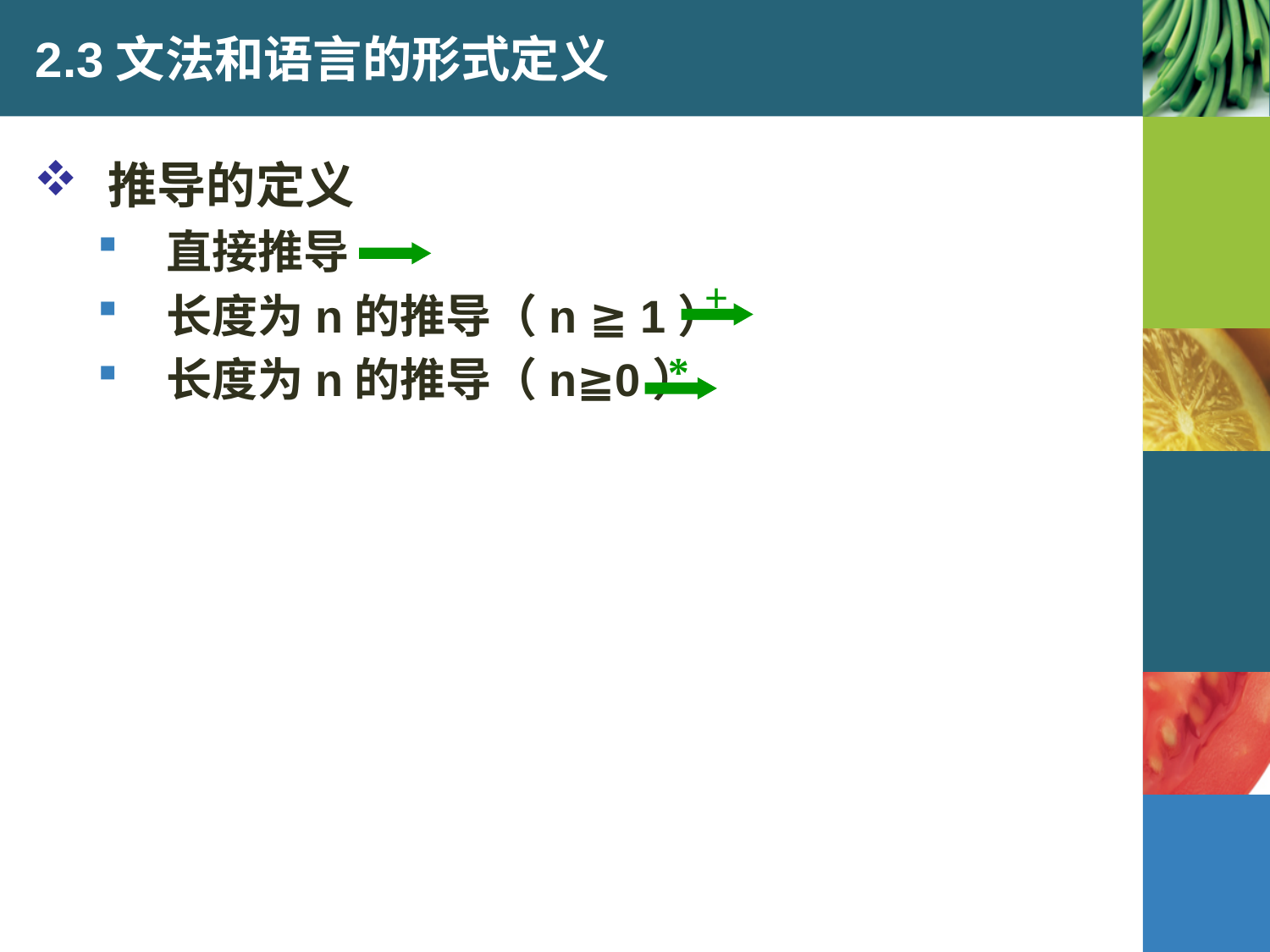

# 2.3文法和语言的形式定义
推导的定义
直接推导
长度为n的推导（n ≧ 1）
长度为n的推导（n≧0）

+

*